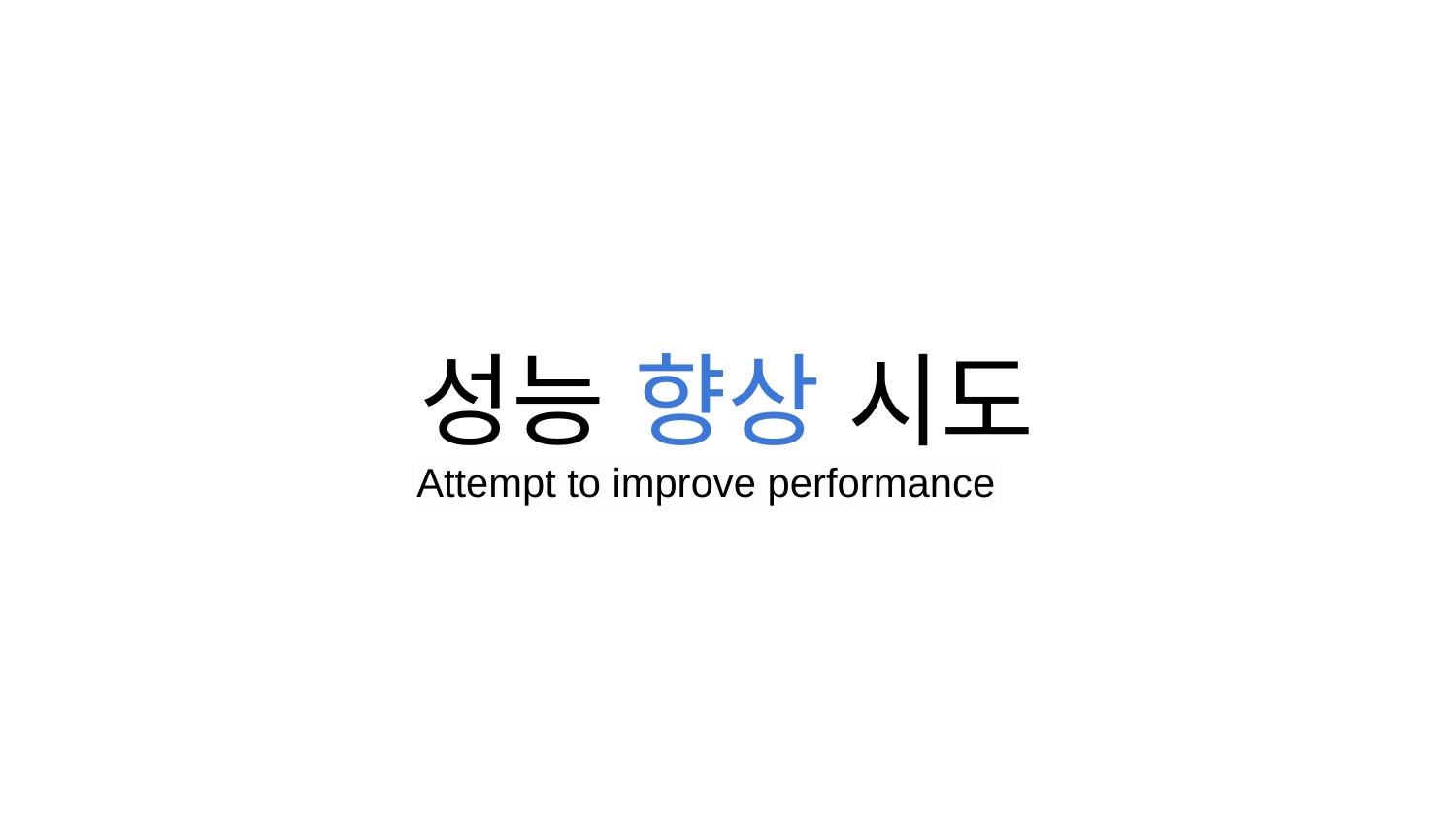

# 성능 향상 시도
Attempt to improve performance